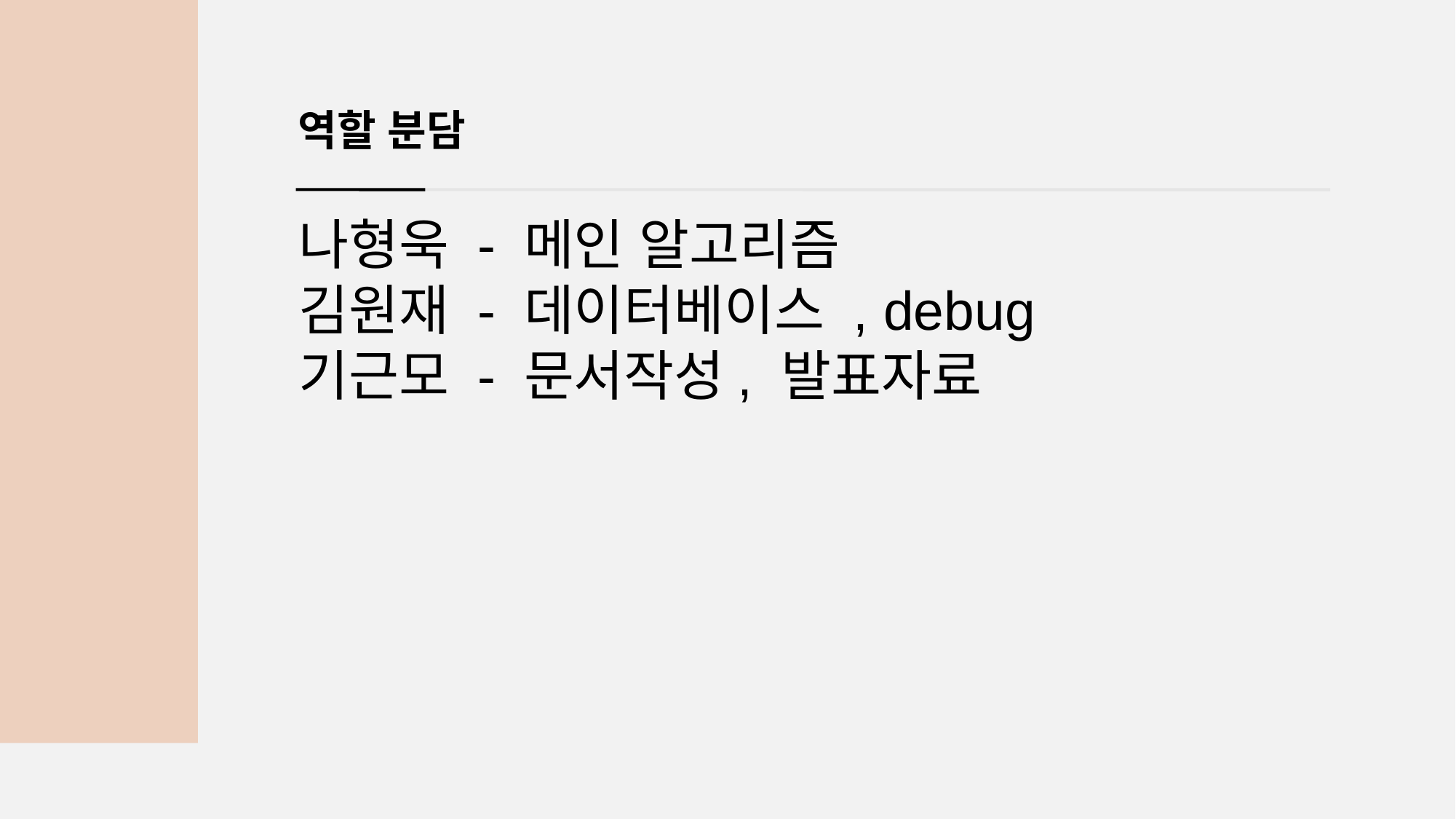

역할 분담

나형욱 - 메인 알고리즘
김원재 - 데이터베이스 , debug
기근모 - 문서작성, 발표자료